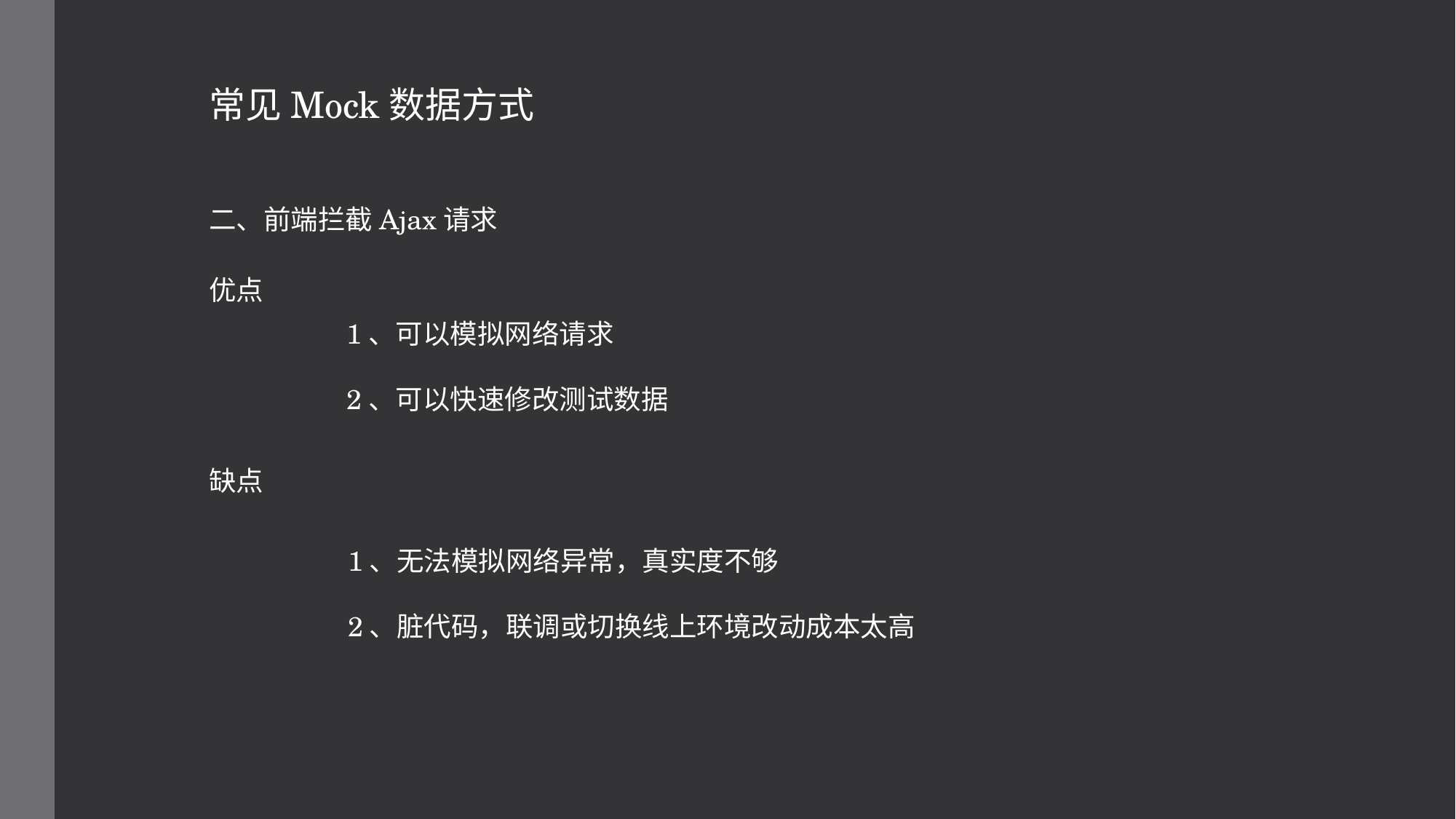

常见Mock数据方式
二、前端拦截Ajax请求
优点
1、可以模拟网络请求

2、可以快速修改测试数据
缺点
1、无法模拟网络异常，真实度不够

2、脏代码，联调或切换线上环境改动成本太高